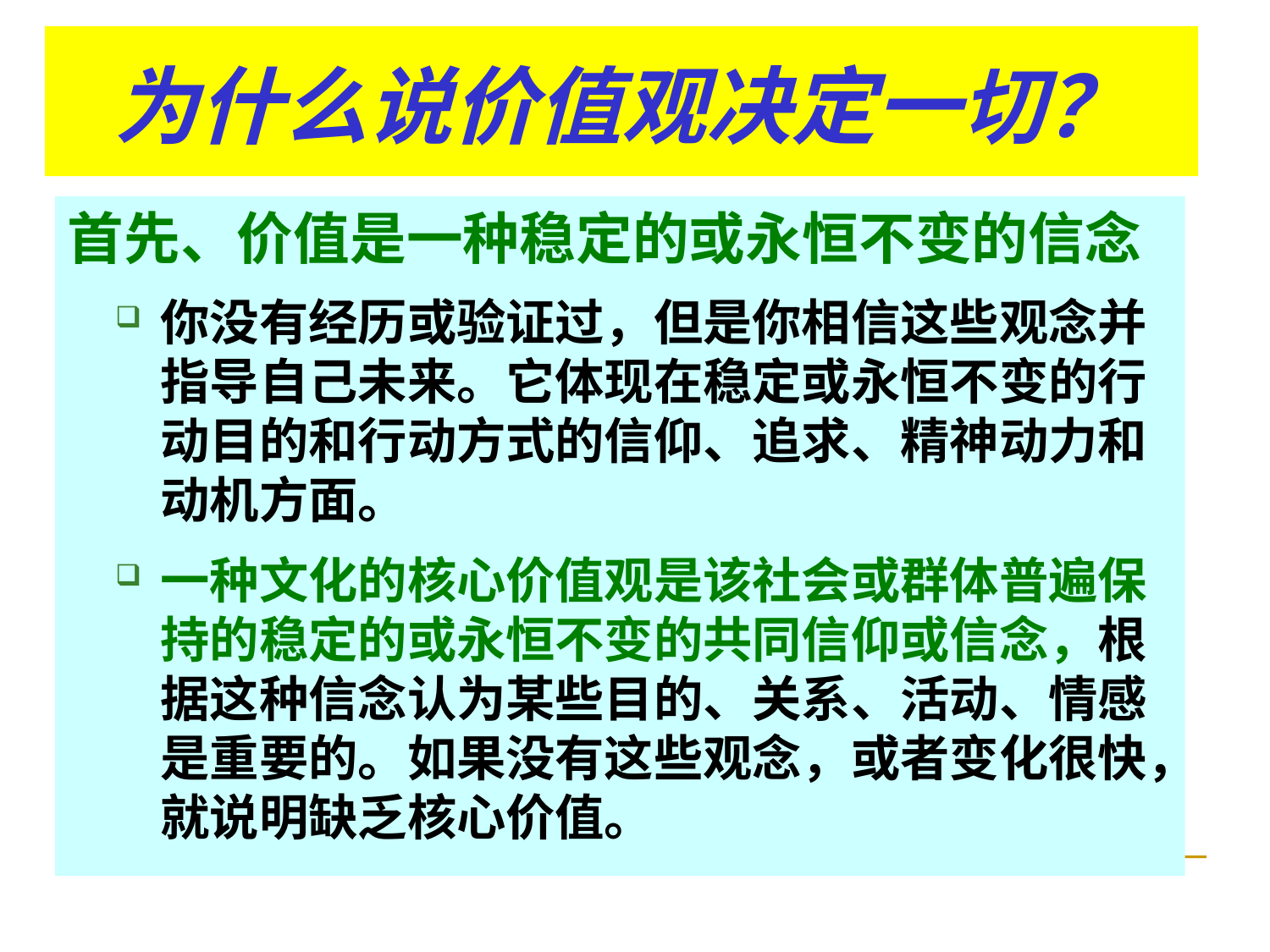

# 为什么说价值观决定一切？
首先、价值是一种稳定的或永恒不变的信念
你没有经历或验证过，但是你相信这些观念并指导自己未来。它体现在稳定或永恒不变的行动目的和行动方式的信仰、追求、精神动力和动机方面。
一种文化的核心价值观是该社会或群体普遍保持的稳定的或永恒不变的共同信仰或信念，根据这种信念认为某些目的、关系、活动、情感是重要的。如果没有这些观念，或者变化很快，就说明缺乏核心价值。
25